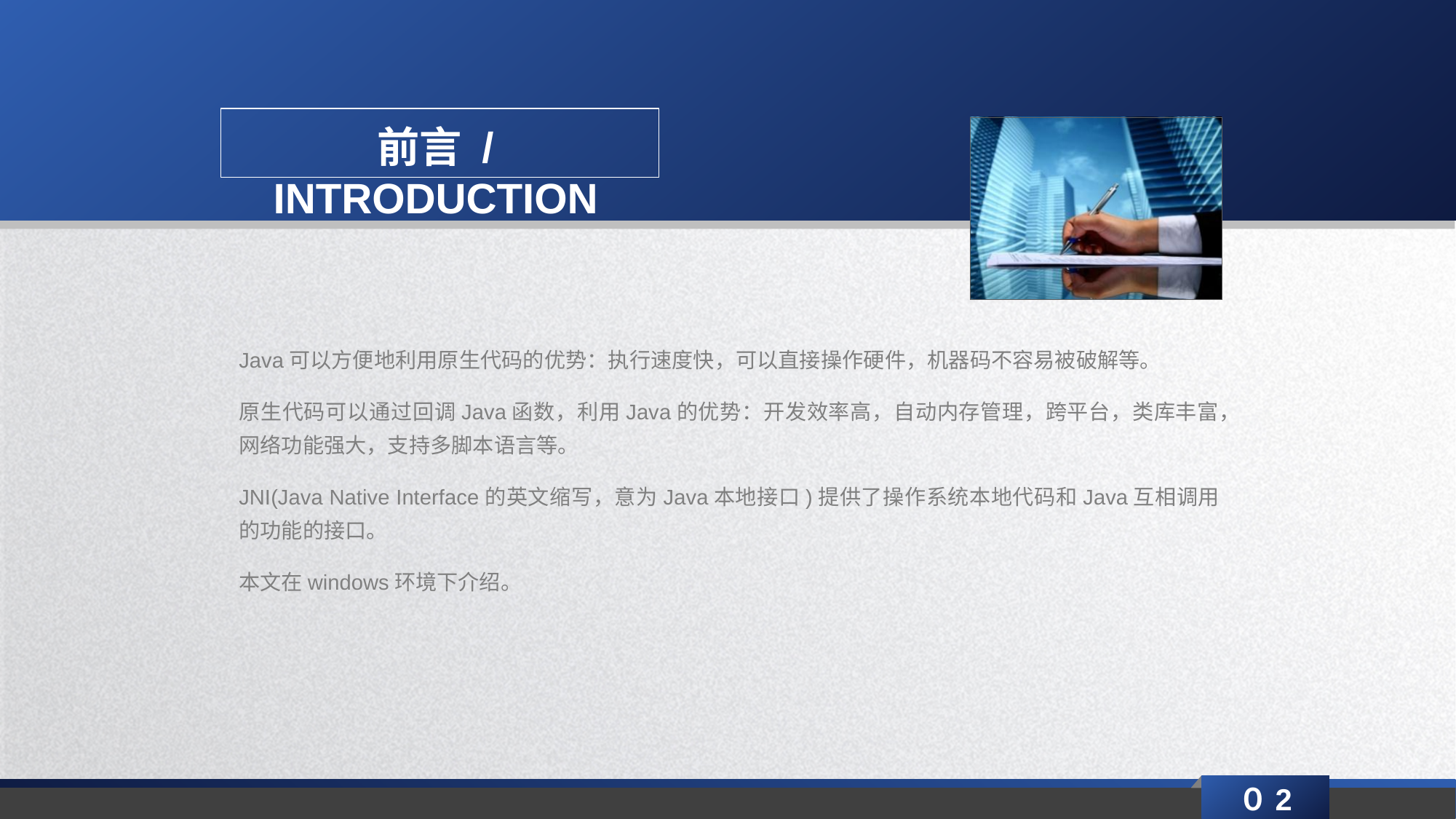

前言 / INTRODUCTION

Java可以方便地利用原生代码的优势：执行速度快，可以直接操作硬件，机器码不容易被破解等。
原生代码可以通过回调Java函数，利用Java的优势：开发效率高，自动内存管理，跨平台，类库丰富，网络功能强大，支持多脚本语言等。
JNI(Java Native Interface的英文缩写，意为Java本地接口)提供了操作系统本地代码和Java互相调用的功能的接口。
本文在windows环境下介绍。

０2